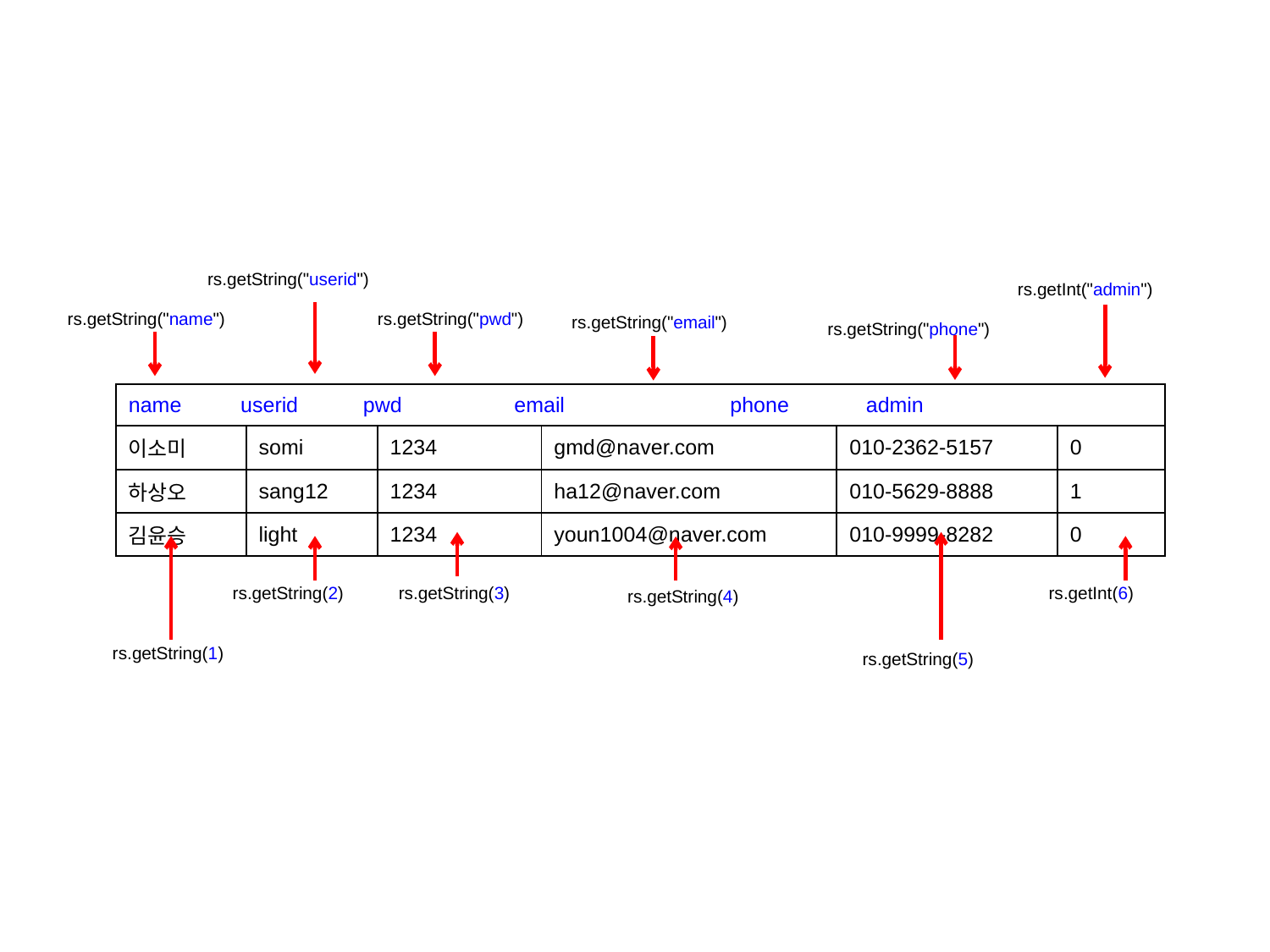

rs.getString("userid")
rs.getInt("admin")
rs.getString("name")
rs.getString("pwd")
rs.getString("email")
rs.getString("phone")
| name userid pwd email phone admin |  |  |  |  |  |
| --- | --- | --- | --- | --- | --- |
| 이소미 | somi | 1234 | gmd@naver.com | 010-2362-5157 | 0 |
| 하상오 | sang12 | 1234 | ha12@naver.com | 010-5629-8888 | 1 |
| 김윤승 | light | 1234 | youn1004@naver.com | 010-9999-8282 | 0 |
rs.getString(2)
rs.getString(3)
rs.getInt(6)
rs.getString(4)
rs.getString(1)
rs.getString(5)